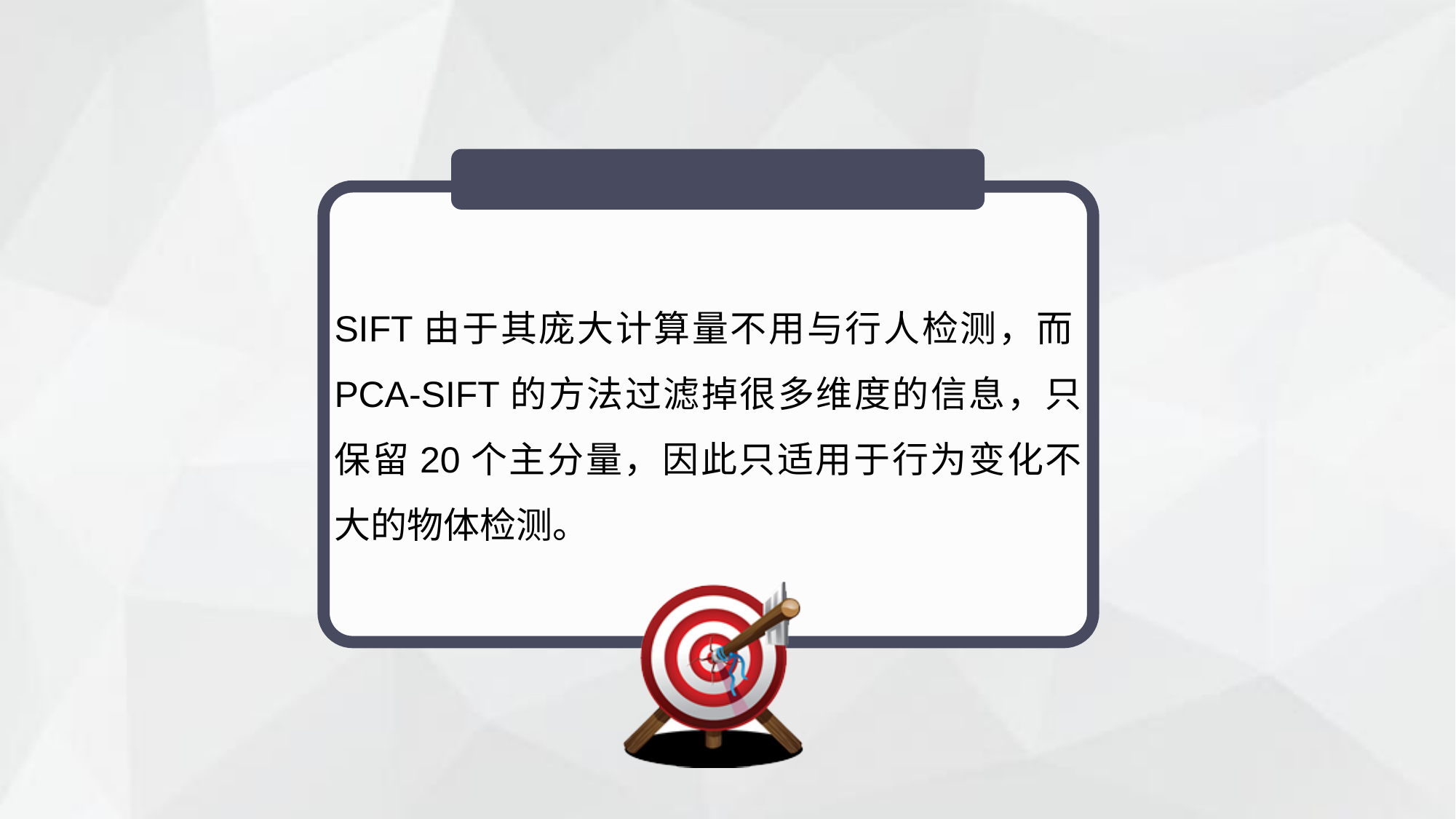

#
SIFT由于其庞大计算量不用与行人检测，而PCA-SIFT的方法过滤掉很多维度的信息，只保留20个主分量，因此只适用于行为变化不大的物体检测。